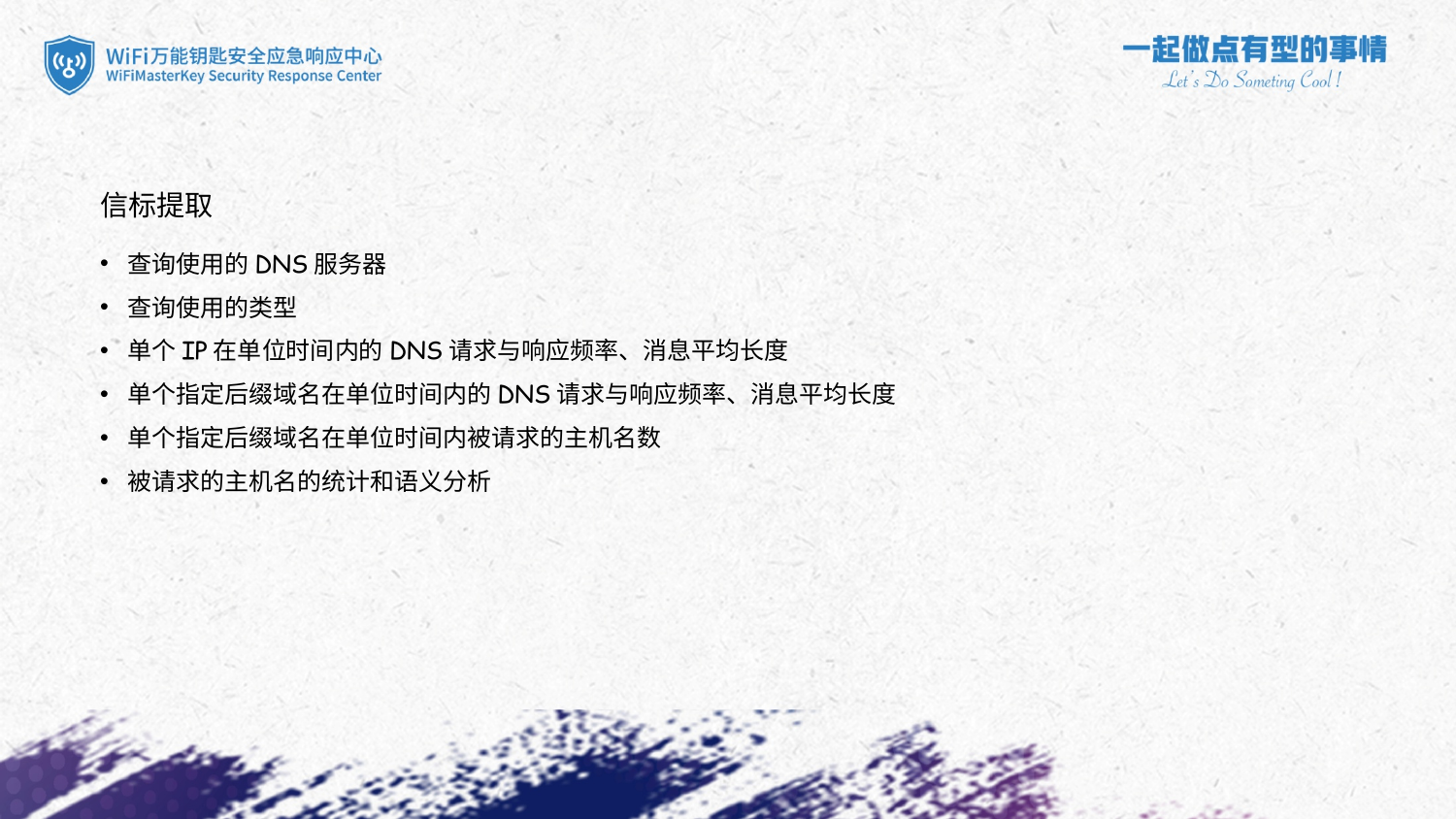

信标提取
查询使用的DNS服务器
查询使用的类型
单个IP在单位时间内的DNS请求与响应频率、消息平均长度
单个指定后缀域名在单位时间内的DNS请求与响应频率、消息平均长度
单个指定后缀域名在单位时间内被请求的主机名数
被请求的主机名的统计和语义分析